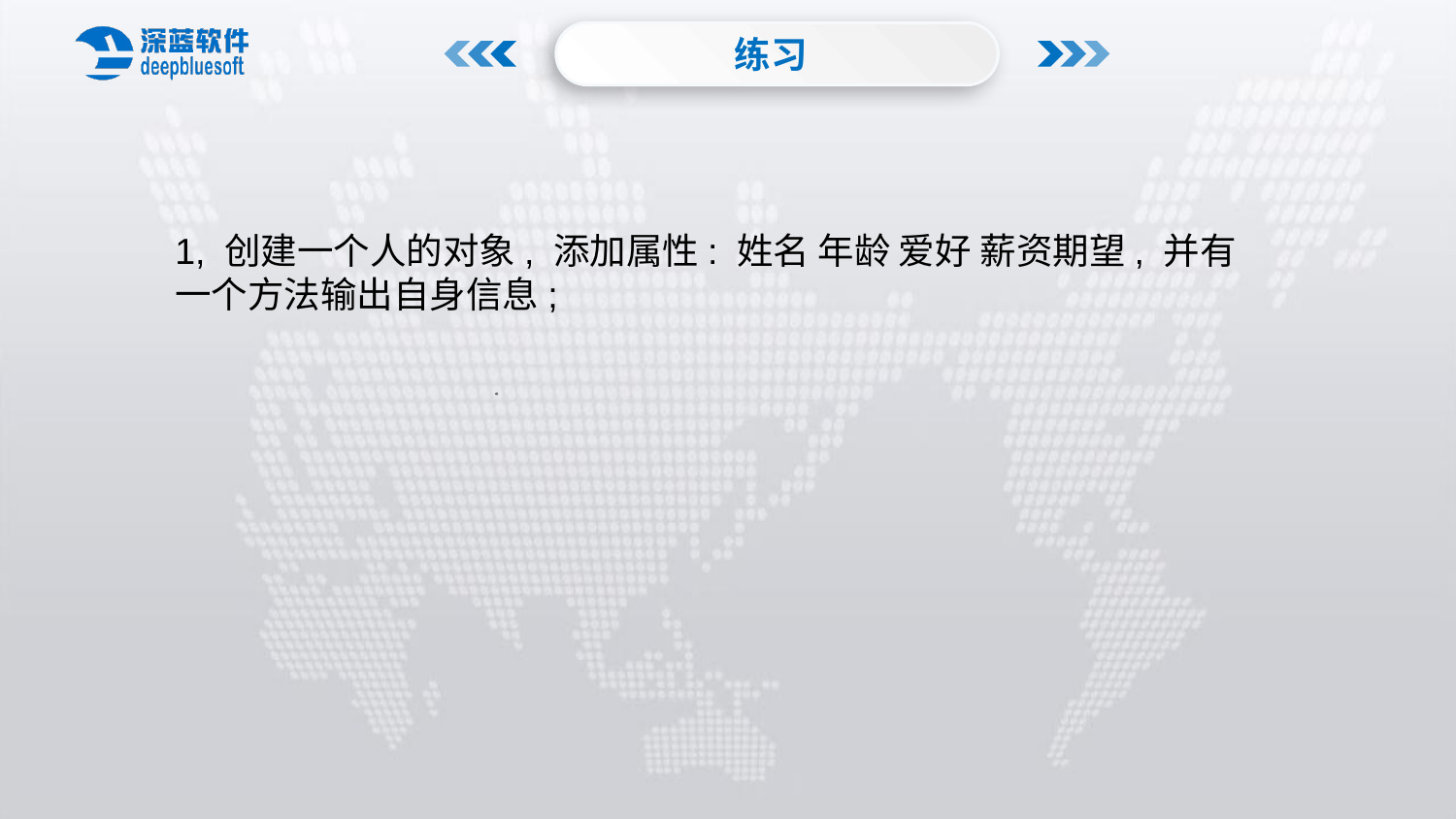

练习

1, 创建一个人的对象, 添加属性: 姓名 年龄 爱好 薪资期望, 并有一个方法输出自身信息;